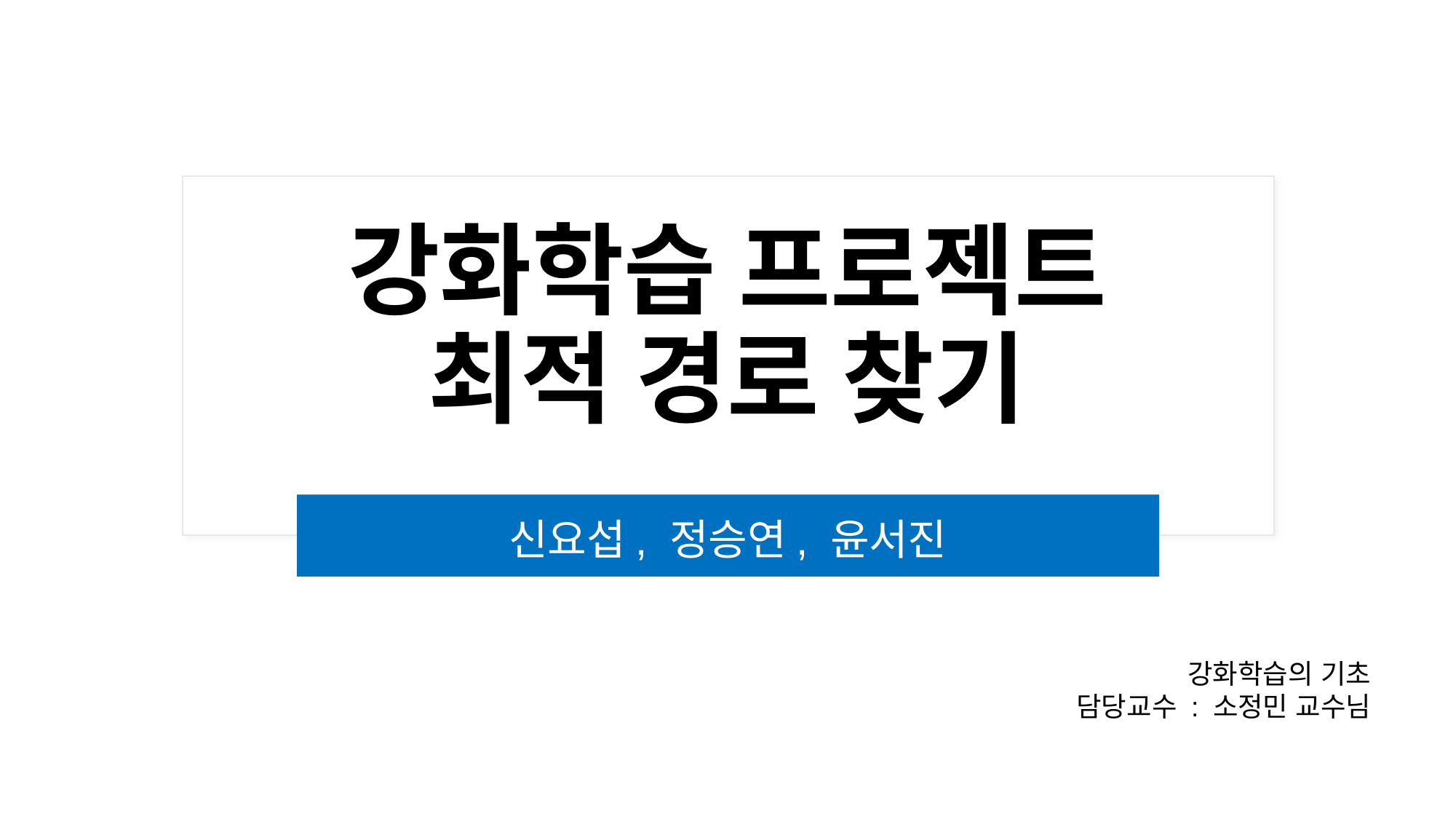

# 강화학습 프로젝트 최적 경로 찾기
신요섭, 정승연, 윤서진
강화학습의 기초
담당교수 : 소정민 교수님